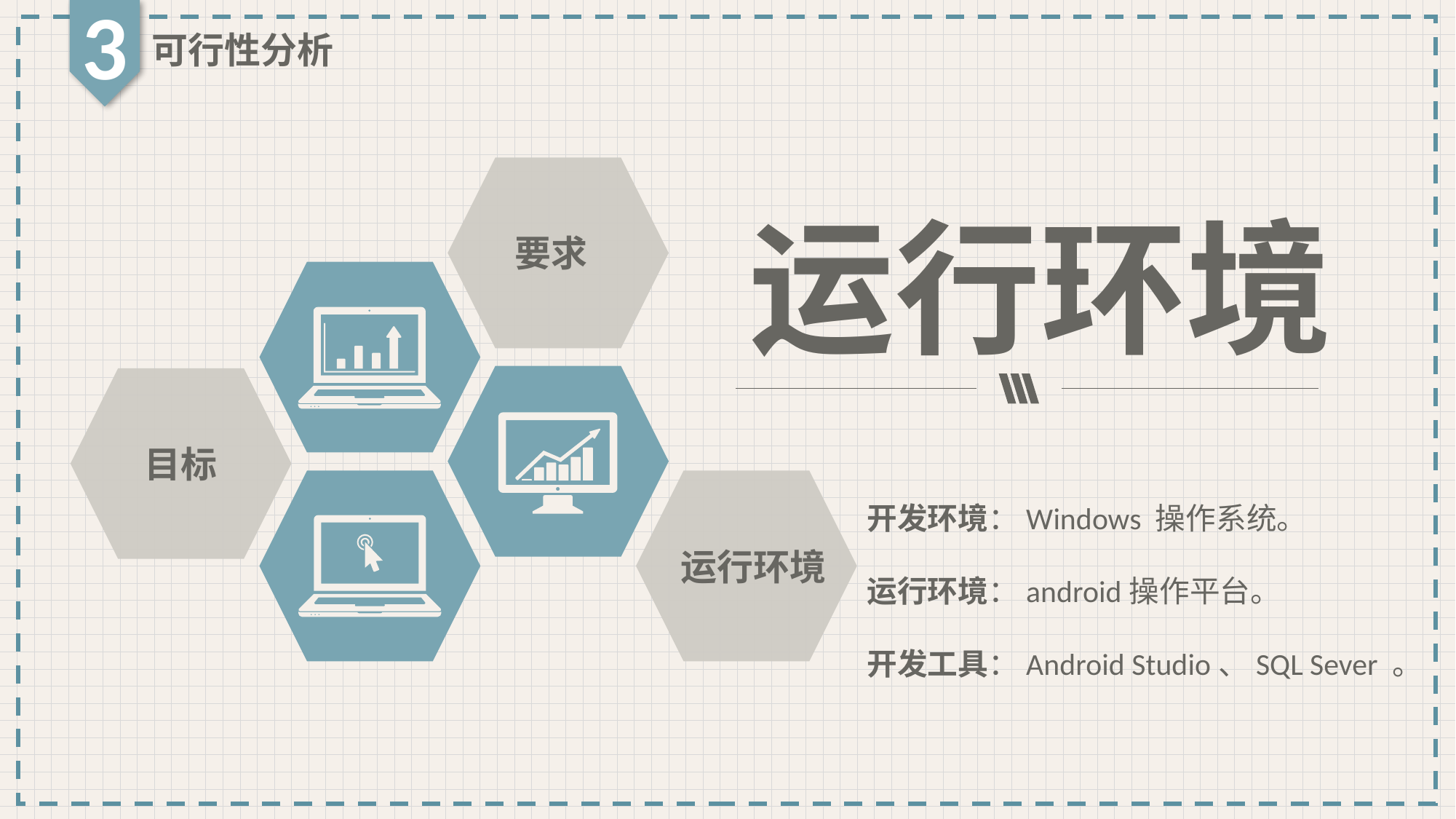

3

可行性分析

运行环境
要求

目标

开发环境：Windows 操作系统。

运行环境：android操作平台。

开发工具：Android Studio、SQL Sever 。

运行环境